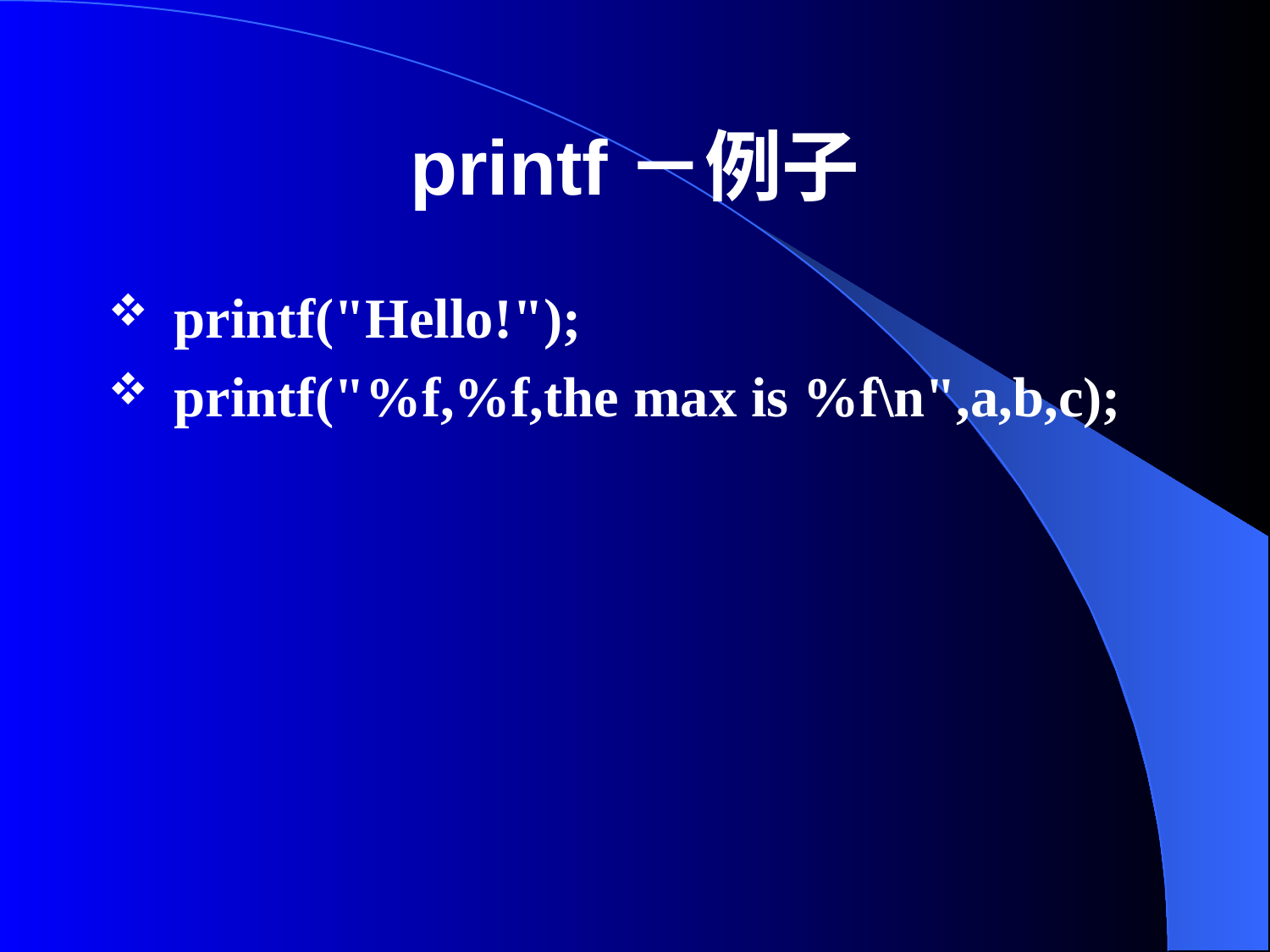

# printf－例子
printf("Hello!");
printf("%f,%f,the max is %f\n",a,b,c);